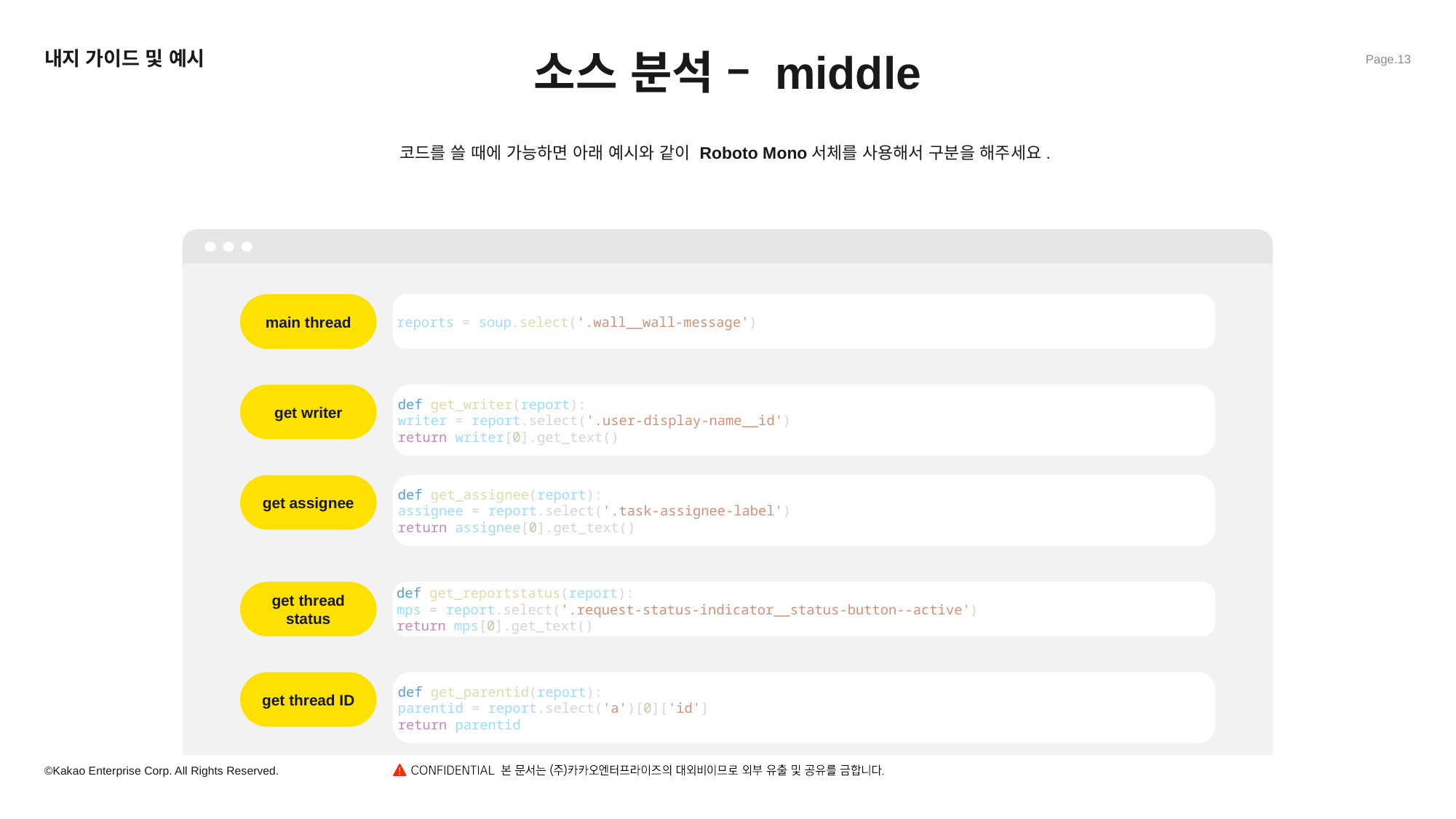

소스 분석 – middle
내지 가이드 및 예시
코드를 쓸 때에 가능하면 아래 예시와 같이 Roboto Mono서체를 사용해서 구분을 해주세요.

main thread
reports = soup.select('.wall__wall-message')
def get_writer(report):
writer = report.select('.user-display-name__id')
return writer[0].get_text()
get writer
get assignee
def get_assignee(report):
assignee = report.select('.task-assignee-label')
return assignee[0].get_text()
get thread status
def get_reportstatus(report):
mps = report.select('.request-status-indicator__status-button--active')
return mps[0].get_text()
def get_parentid(report):
parentid = report.select('a')[0]['id']
return parentid
get thread ID